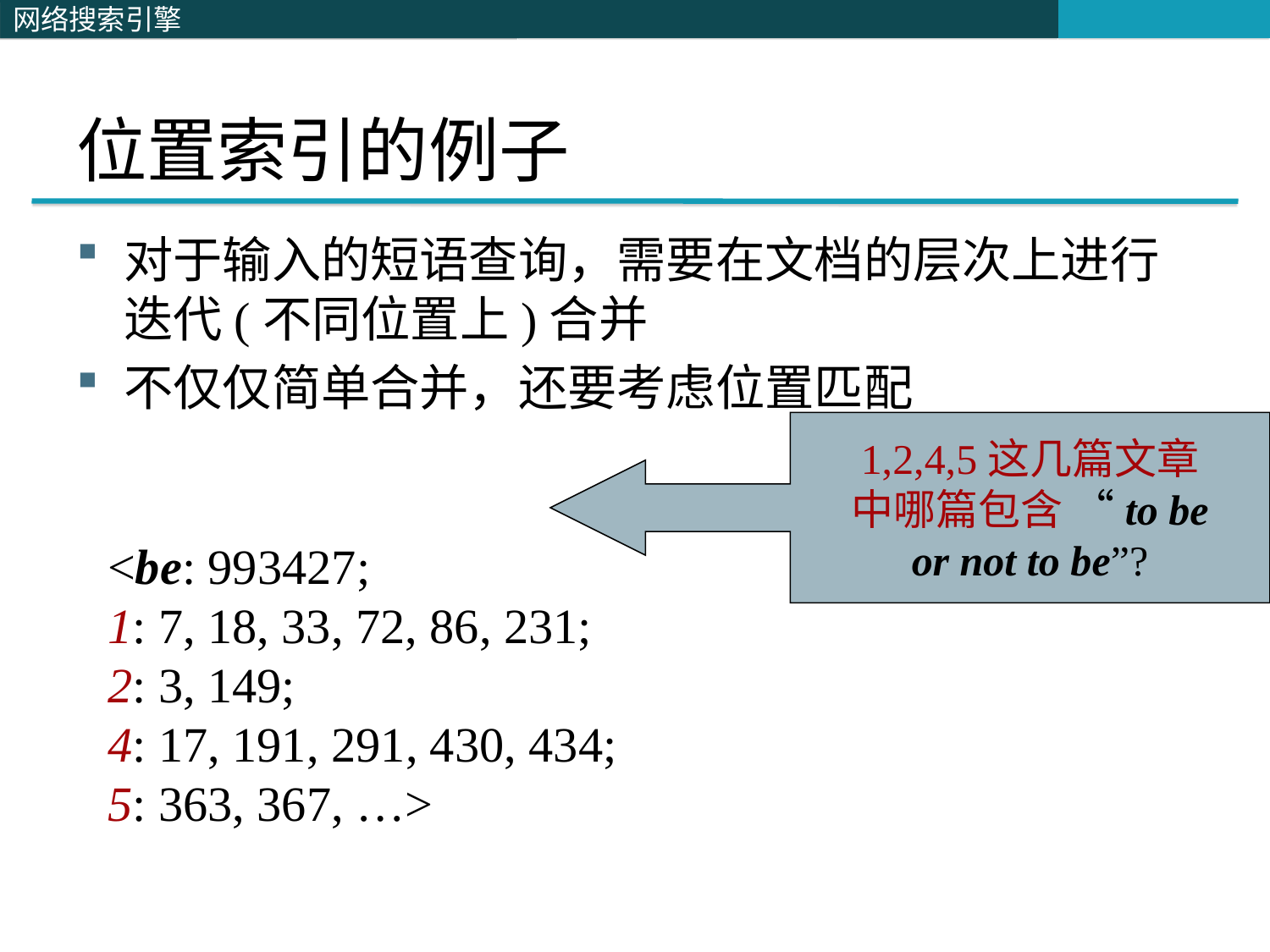

# 位置索引的例子
对于输入的短语查询，需要在文档的层次上进行迭代(不同位置上)合并
不仅仅简单合并，还要考虑位置匹配
1,2,4,5这几篇文章
中哪篇包含 “to be
or not to be”?
<be: 993427;
1: 7, 18, 33, 72, 86, 231;
2: 3, 149;
4: 17, 191, 291, 430, 434;
5: 363, 367, …>